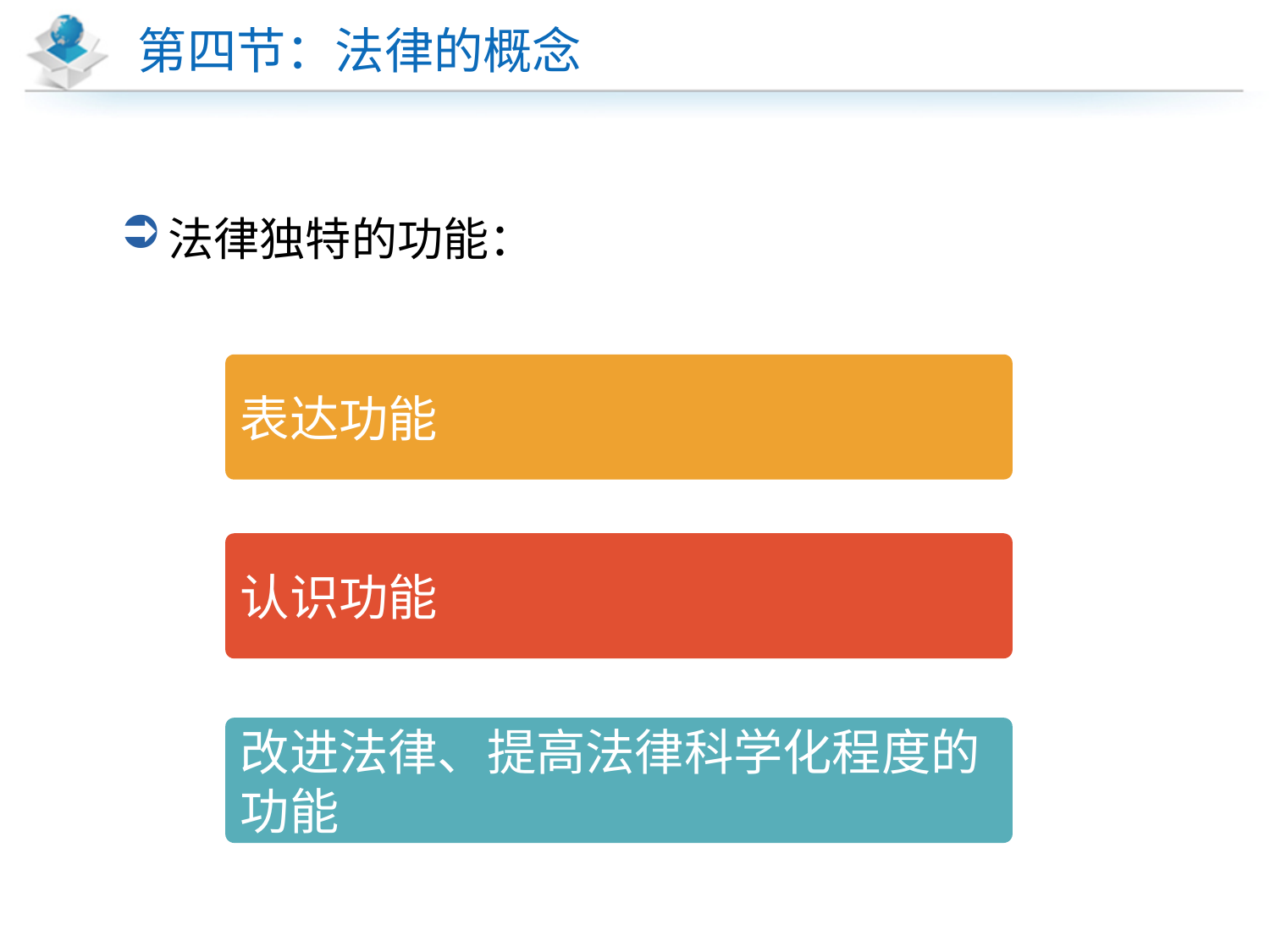

# 第四节：法律的概念
法律独特的功能：
表达功能
认识功能
改进法律、提高法律科学化程度的功能